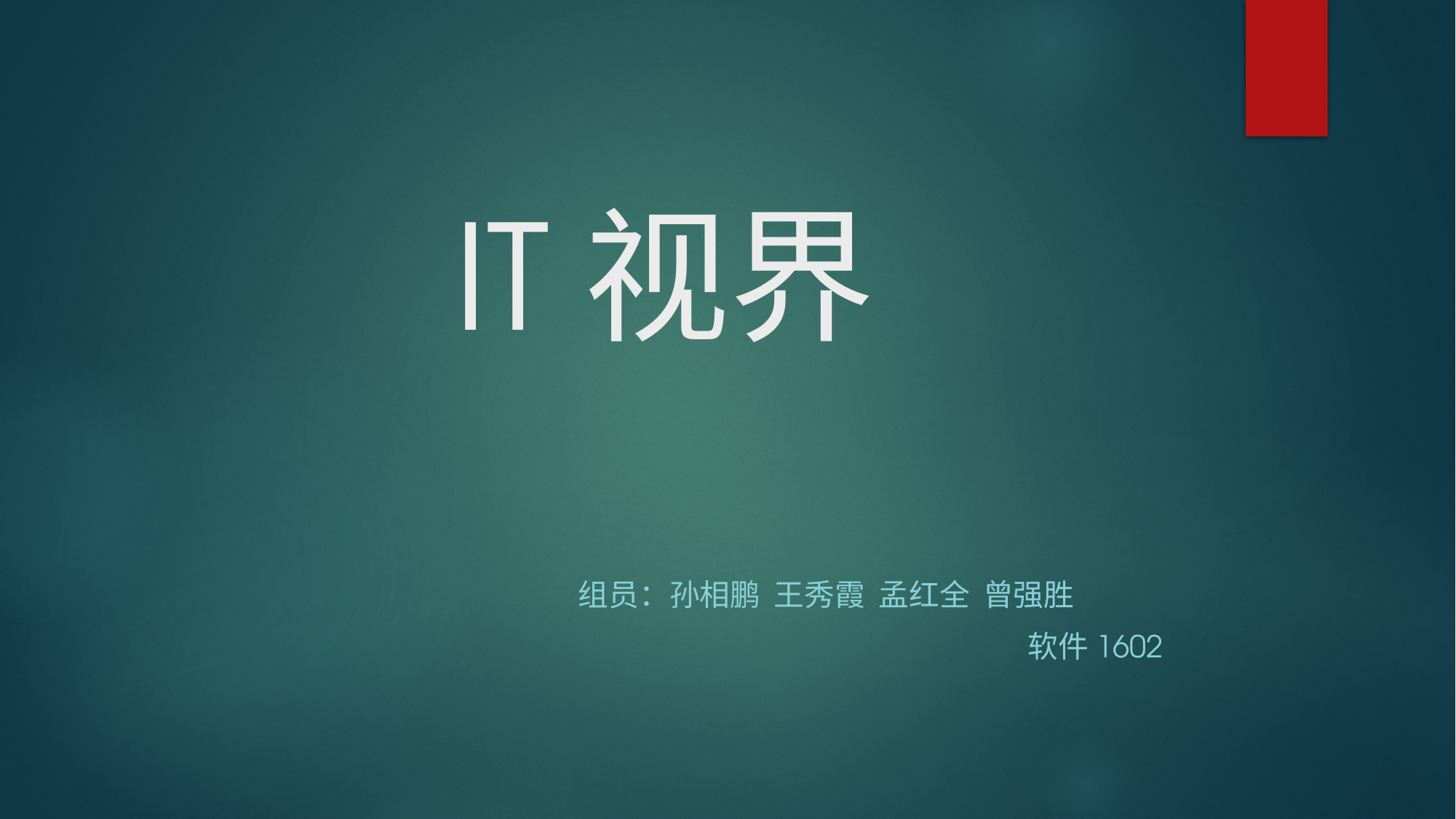

# IT视界
                                                 组员：孙相鹏  王秀霞  孟红全  曾强胜
软件1602